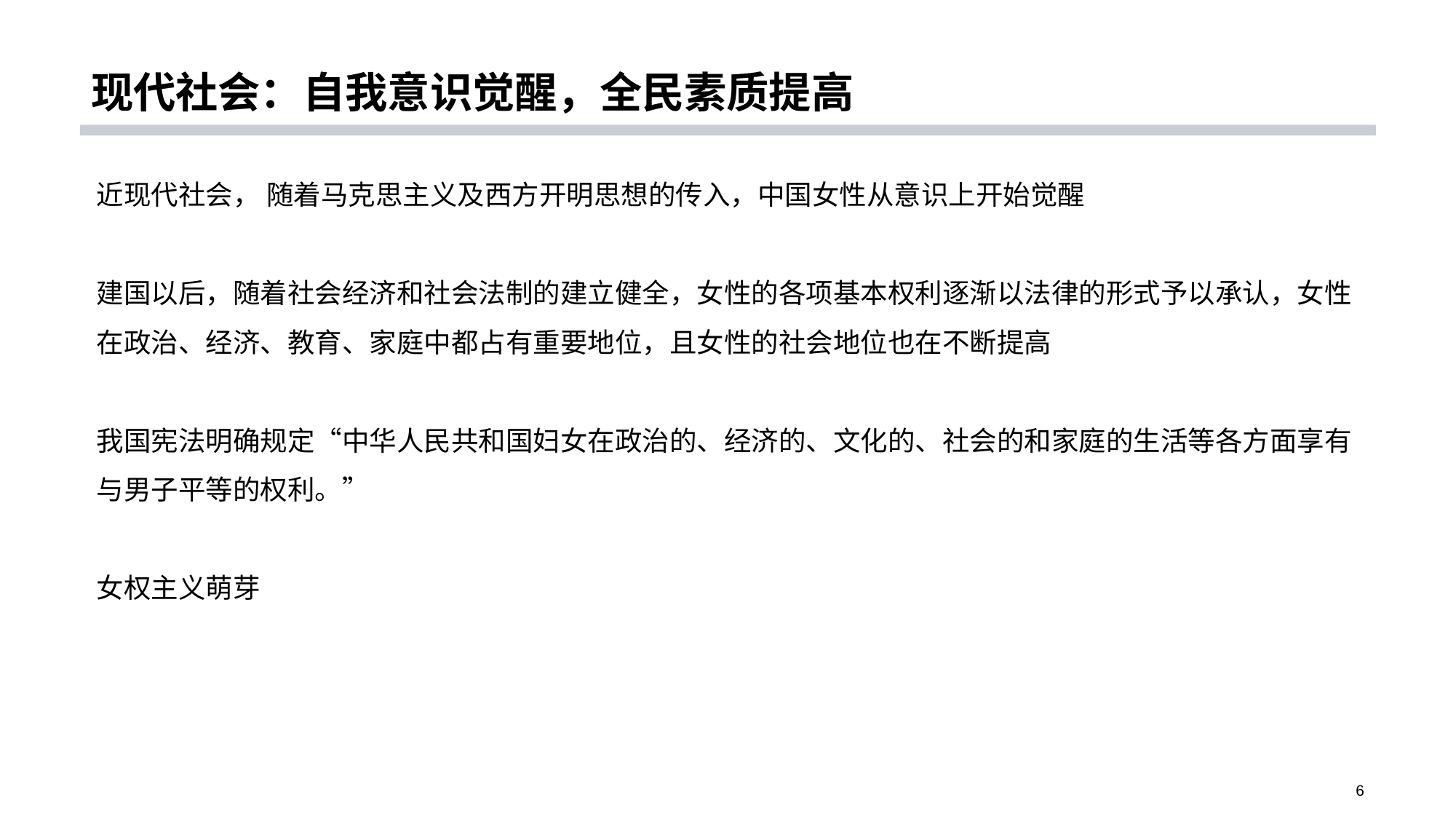

# 现代社会：自我意识觉醒，全民素质提高
近现代社会， 随着马克思主义及西方开明思想的传入，中国女性从意识上开始觉醒

建国以后，随着社会经济和社会法制的建立健全，女性的各项基本权利逐渐以法律的形式予以承认，女性在政治、经济、教育、家庭中都占有重要地位，且女性的社会地位也在不断提高

我国宪法明确规定“中华人民共和国妇女在政治的、经济的、文化的、社会的和家庭的生活等各方面享有与男子平等的权利。”

女权主义萌芽

6